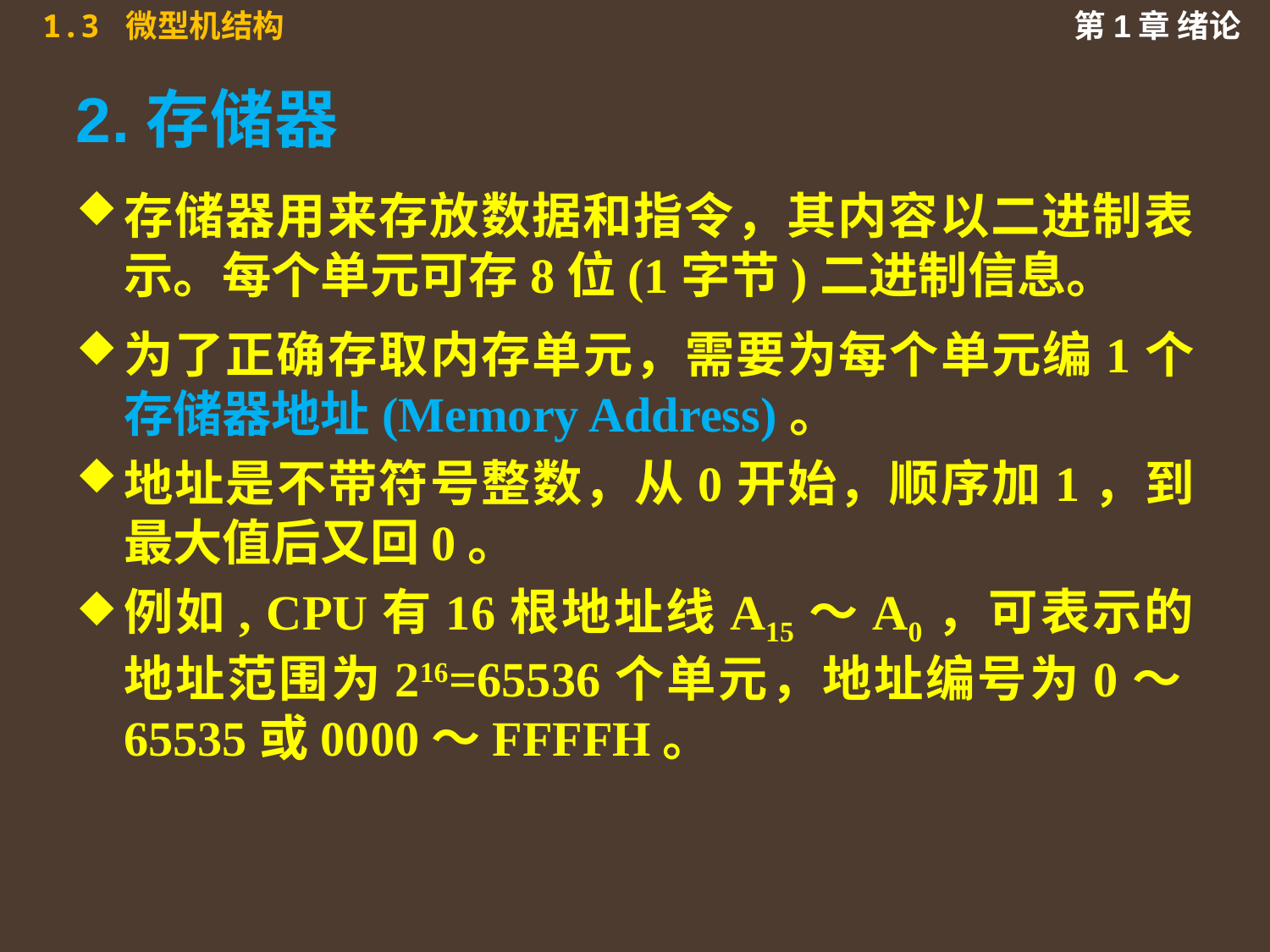

# 2.存储器
存储器用来存放数据和指令，其内容以二进制表示。每个单元可存8位(1字节)二进制信息。
为了正确存取内存单元，需要为每个单元编1个存储器地址(Memory Address)。
地址是不带符号整数，从0开始，顺序加1，到最大值后又回0。
例如, CPU有16根地址线A15～A0，可表示的地址范围为216=65536个单元，地址编号为0～65535或0000～FFFFH。